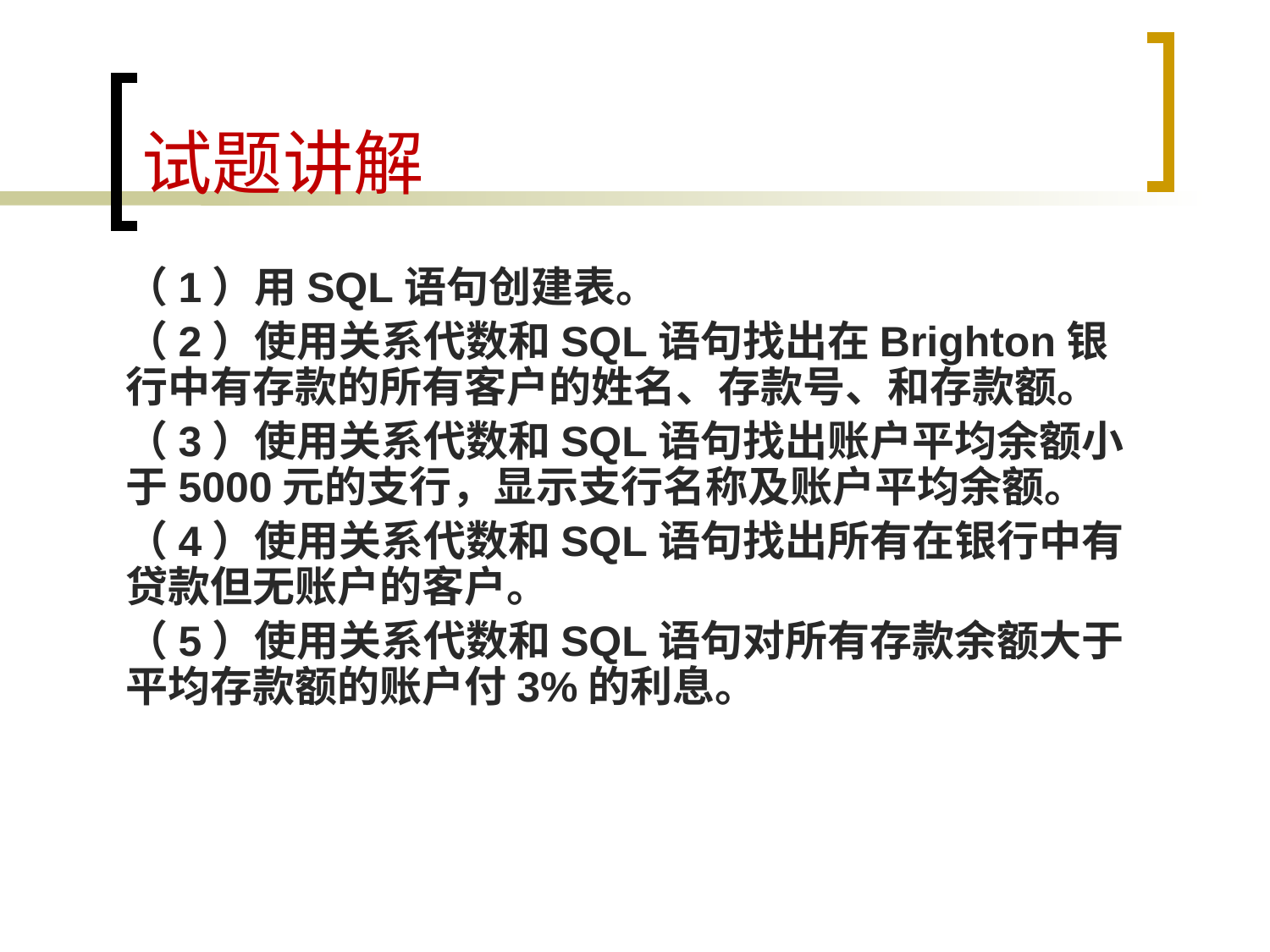

# 试题讲解
（1）用SQL语句创建表。
（2）使用关系代数和SQL语句找出在Brighton银行中有存款的所有客户的姓名、存款号、和存款额。
（3）使用关系代数和SQL语句找出账户平均余额小于5000元的支行，显示支行名称及账户平均余额。
（4）使用关系代数和SQL语句找出所有在银行中有贷款但无账户的客户。
（5）使用关系代数和SQL语句对所有存款余额大于平均存款额的账户付3%的利息。